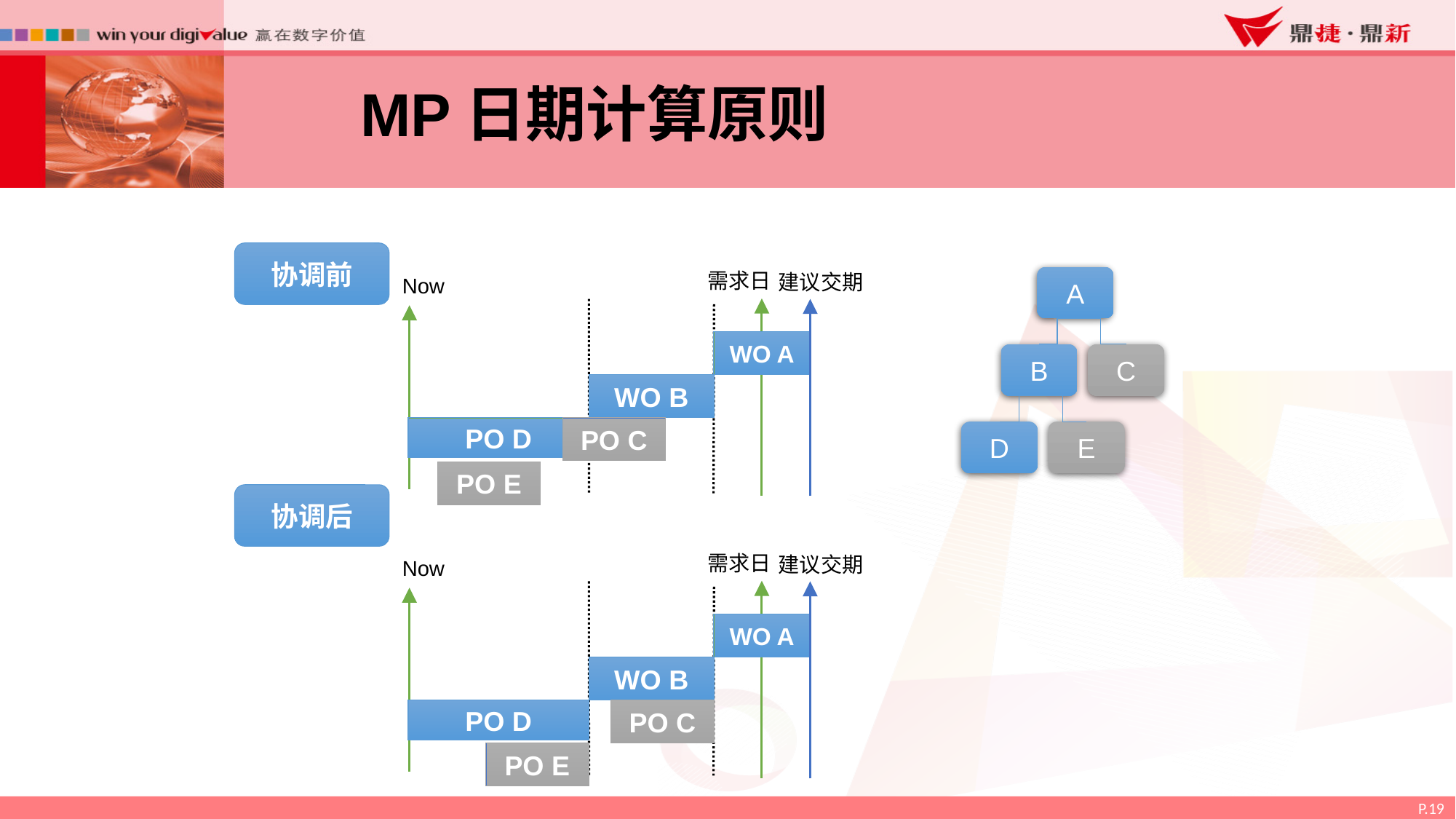

MP日期计算原则

协调前
需求日
建议交期
A
Now

WO A
B
C
WO B
PO D
PO C
D
E
PO E
协调后
需求日
建议交期
Now

WO A
WO B
PO D
PO C
PO E